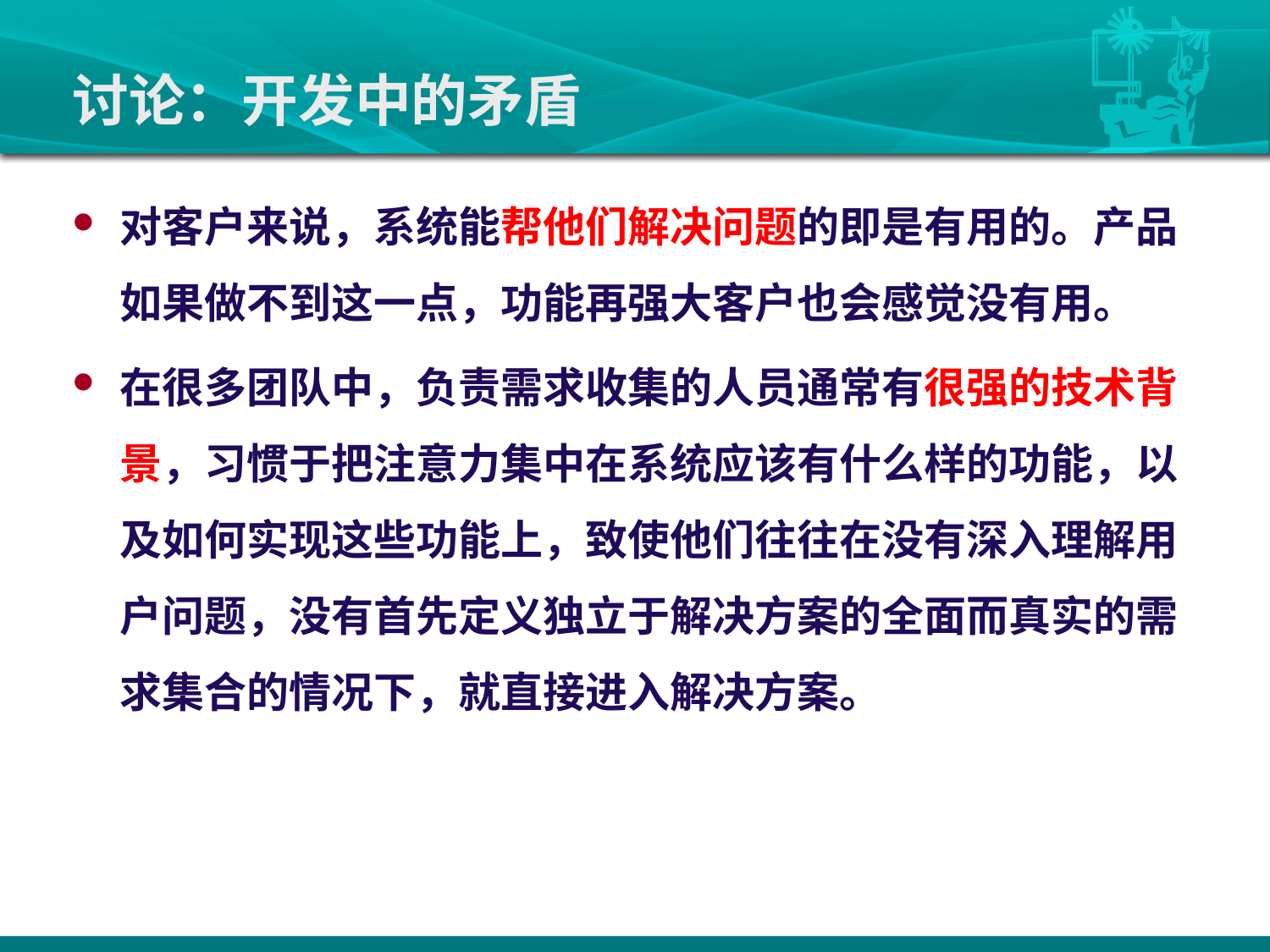

# 讨论：开发中的矛盾
对客户来说，系统能帮他们解决问题的即是有用的。产品如果做不到这一点，功能再强大客户也会感觉没有用。
在很多团队中，负责需求收集的人员通常有很强的技术背景，习惯于把注意力集中在系统应该有什么样的功能，以及如何实现这些功能上，致使他们往往在没有深入理解用户问题，没有首先定义独立于解决方案的全面而真实的需求集合的情况下，就直接进入解决方案。